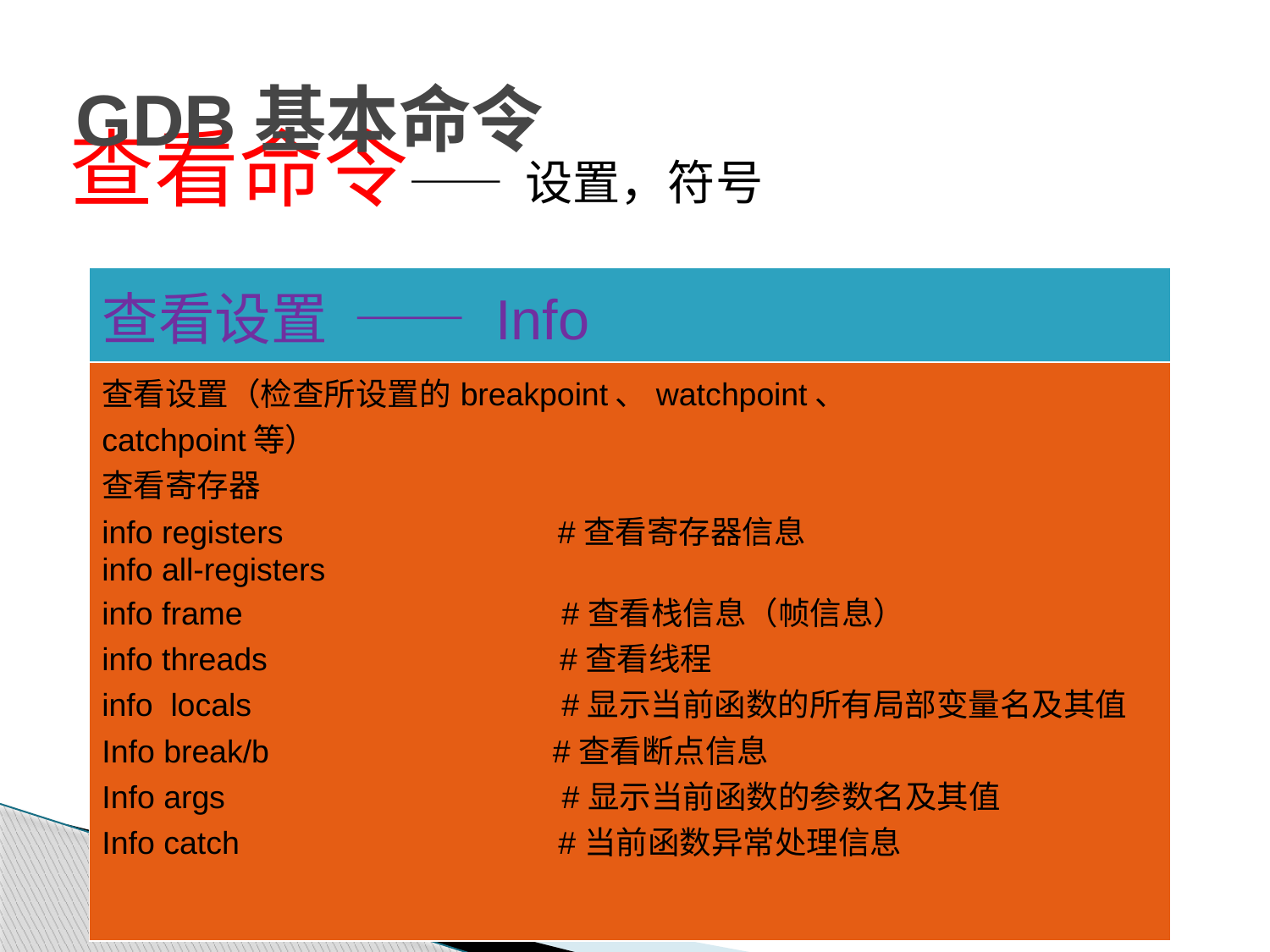

# GDB基本命令
查看命令——  设置，符号

| 查看设置 —— Info |
| --- |
| 查看设置（检查所设置的breakpoint、watchpoint、 catchpoint等） 查看寄存器 info registers #查看寄存器信息 info all-registers info frame #查看栈信息（帧信息） info threads #查看线程 info locals #显示当前函数的所有局部变量名及其值 Info break/b #查看断点信息 Info args #显示当前函数的参数名及其值 Info catch #当前函数异常处理信息 |